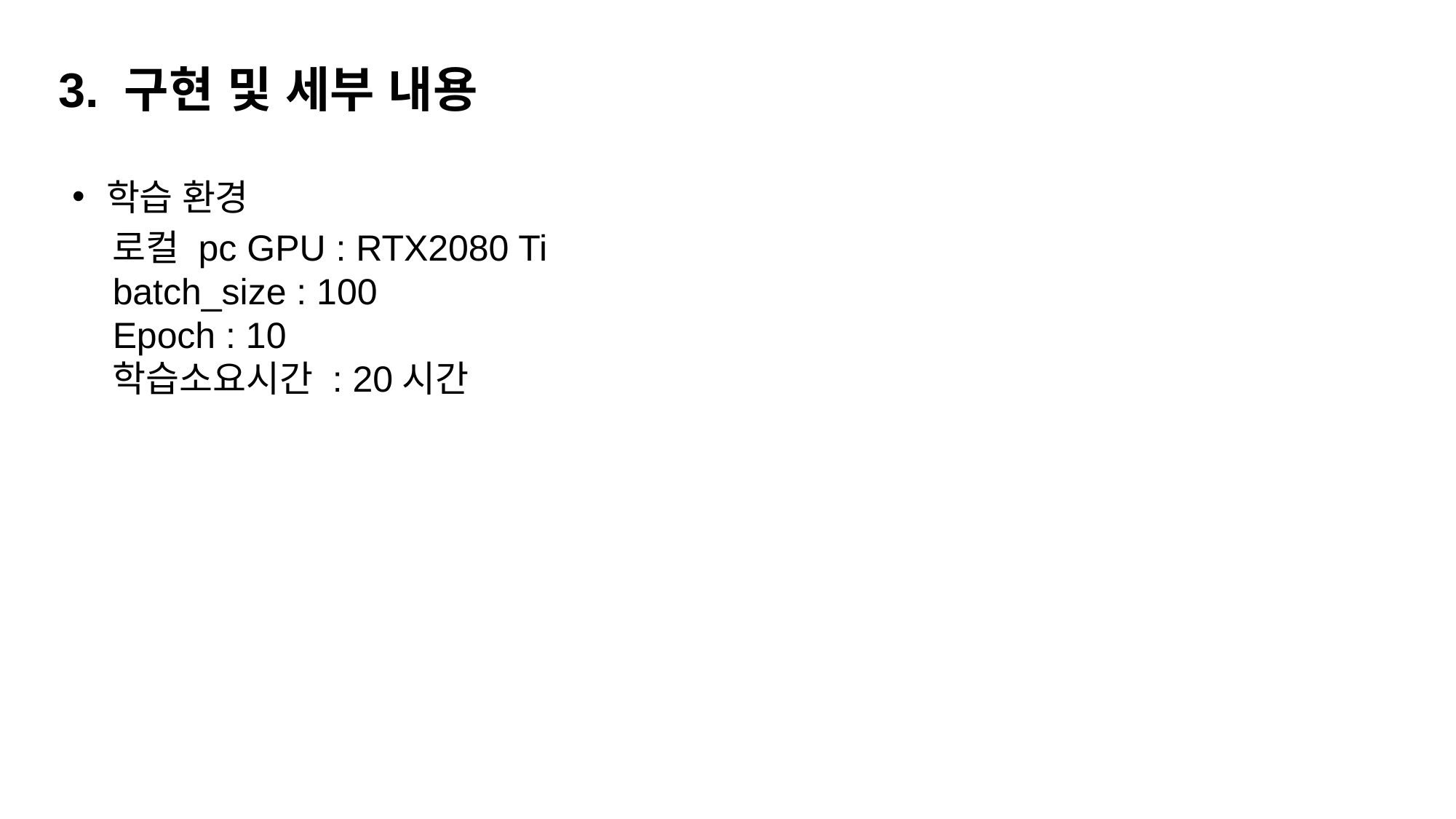

3. 구현 및 세부 내용
학습 환경
로컬 pc GPU : RTX2080 Ti
batch_size : 100
Epoch : 10
학습소요시간 : 20시간